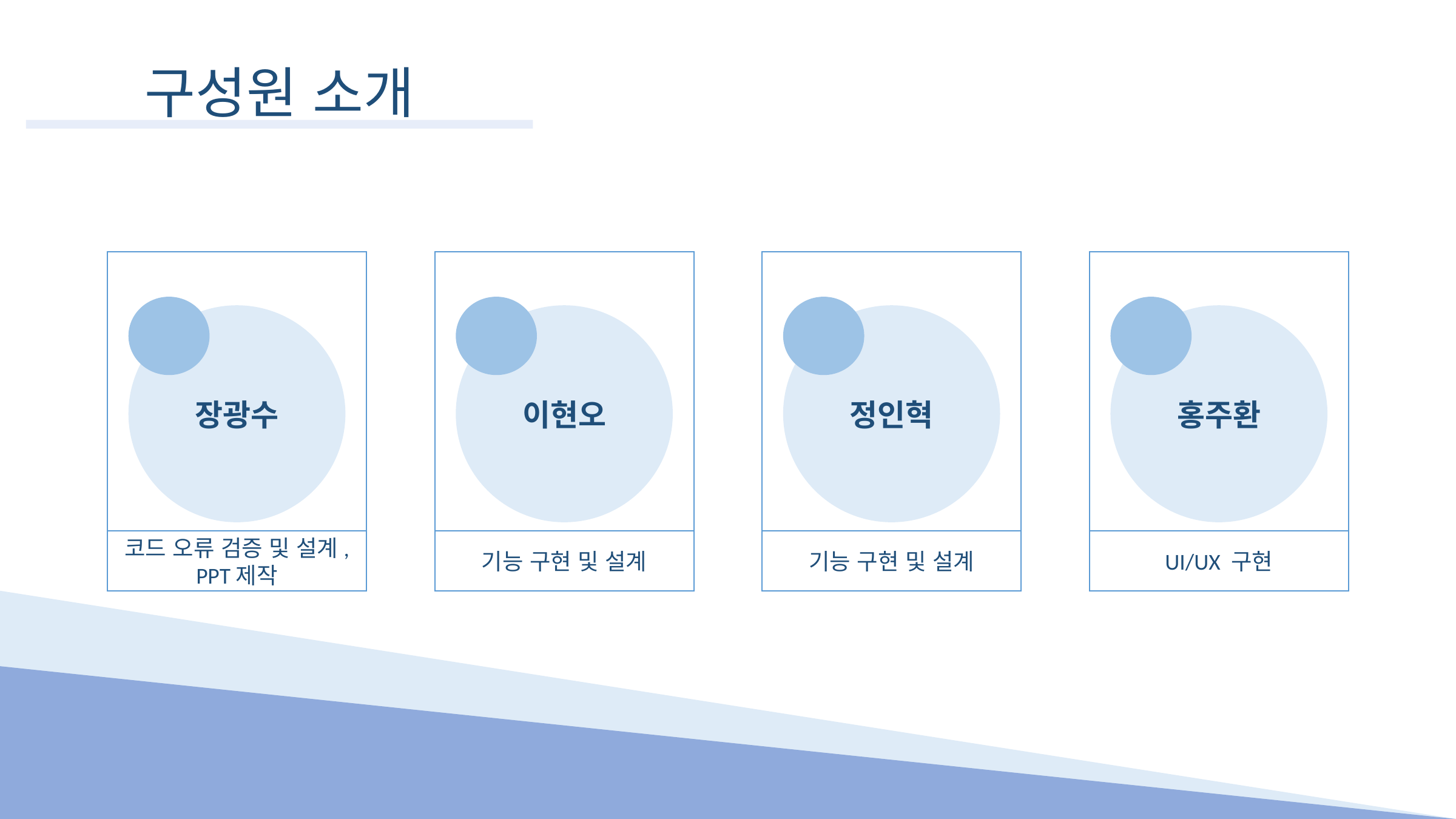

구성원 소개

장광수
이현오
정인혁
홍주환
코드 오류 검증 및 설계, PPT제작
기능 구현 및 설계
기능 구현 및 설계
UI/UX 구현